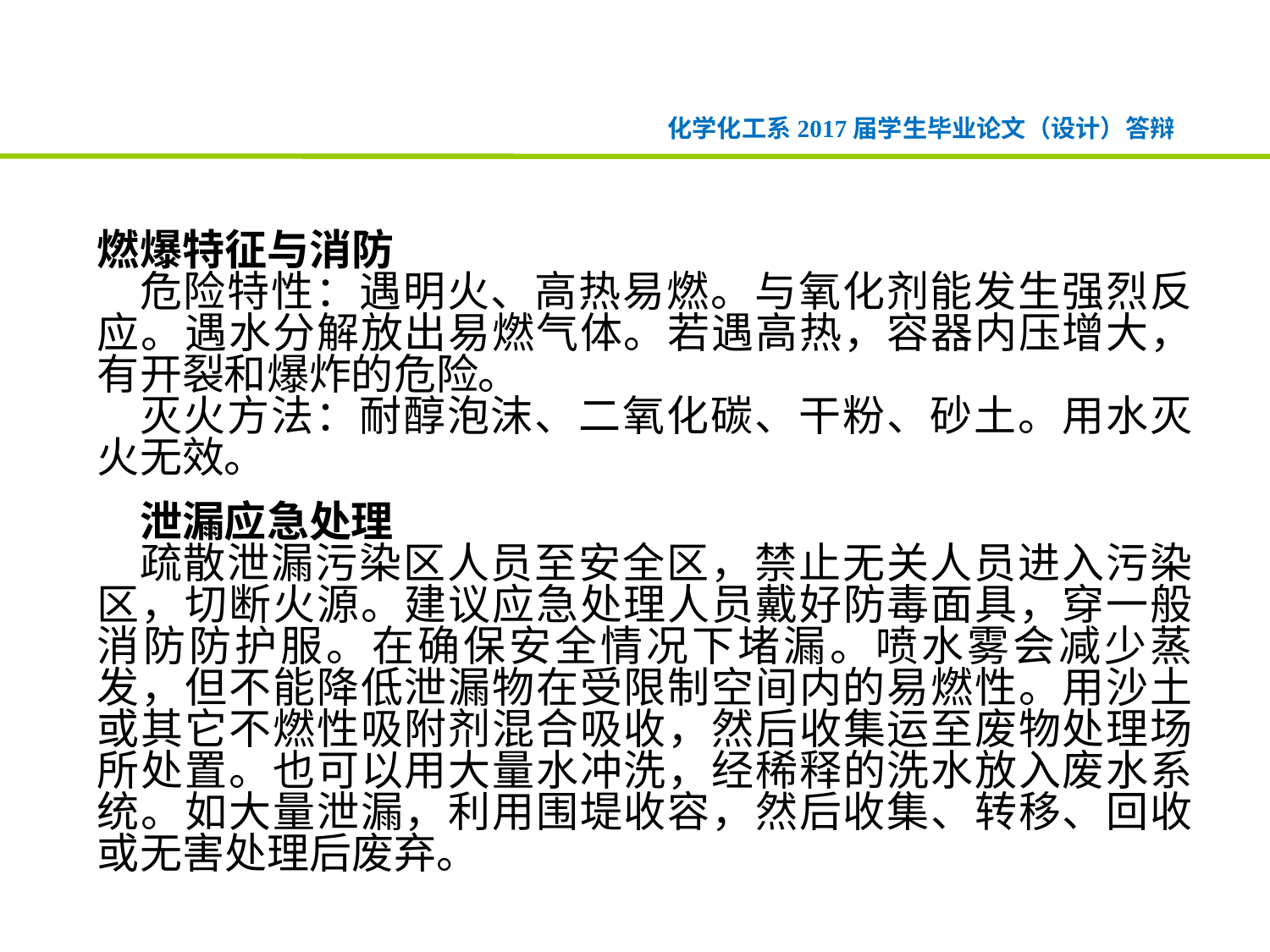

燃爆特征与消防
危险特性：遇明火、高热易燃。与氧化剂能发生强烈反应。遇水分解放出易燃气体。若遇高热，容器内压增大，有开裂和爆炸的危险。
灭火方法：耐醇泡沫、二氧化碳、干粉、砂土。用水灭火无效。
泄漏应急处理
疏散泄漏污染区人员至安全区，禁止无关人员进入污染区，切断火源。建议应急处理人员戴好防毒面具，穿一般消防防护服。在确保安全情况下堵漏。喷水雾会减少蒸发，但不能降低泄漏物在受限制空间内的易燃性。用沙土或其它不燃性吸附剂混合吸收，然后收集运至废物处理场所处置。也可以用大量水冲洗，经稀释的洗水放入废水系统。如大量泄漏，利用围堤收容，然后收集、转移、回收或无害处理后废弃。